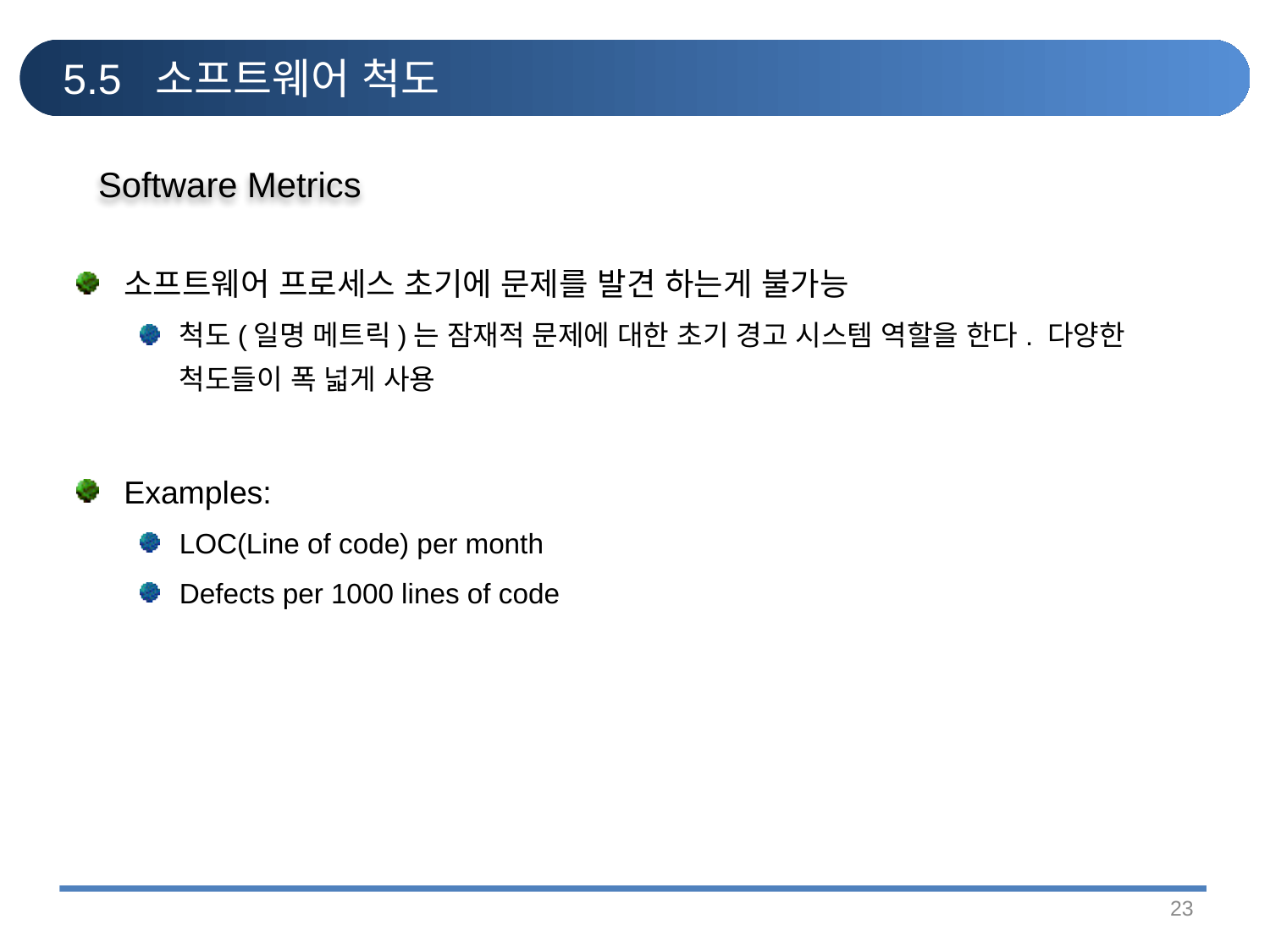

# 5.5  소프트웨어 척도
Software Metrics
소프트웨어 프로세스 초기에 문제를 발견 하는게 불가능
척도(일명 메트릭)는 잠재적 문제에 대한 초기 경고 시스템 역할을 한다. 다양한 척도들이 폭 넓게 사용

Examples:
LOC(Line of code) per month
Defects per 1000 lines of code

23